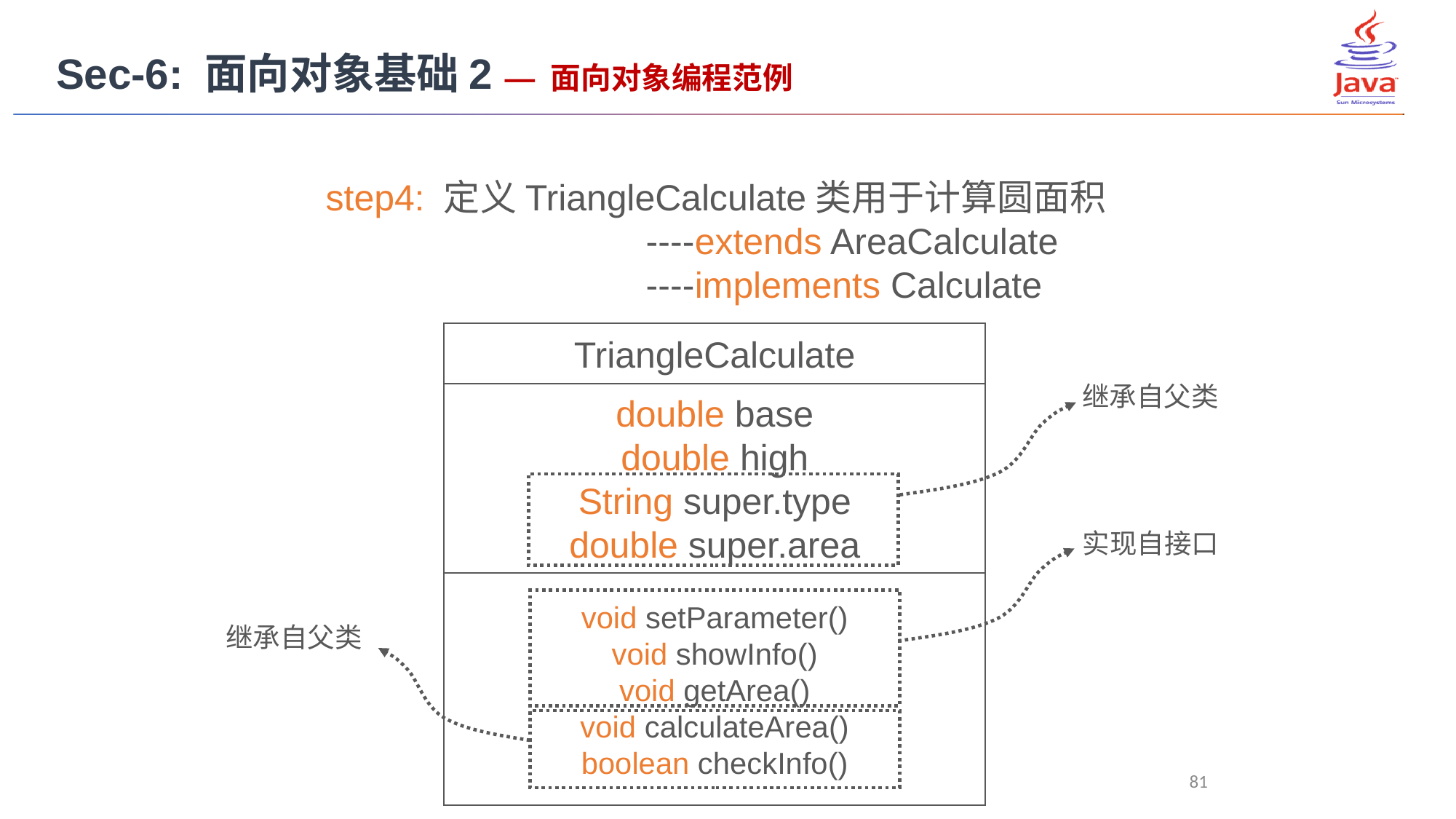

Sec-6: 面向对象基础2 — 面向对象编程范例
step4: 定义TriangleCalculate类用于计算圆面积
		          ----extends AreaCalculate
		          ----implements Calculate
TriangleCalculate
继承自父类
double base
double high
String super.type
double super.area

实现自接口

void setParameter()
void showInfo()
void getArea()
void calculateArea()
boolean checkInfo()

继承自父类

81